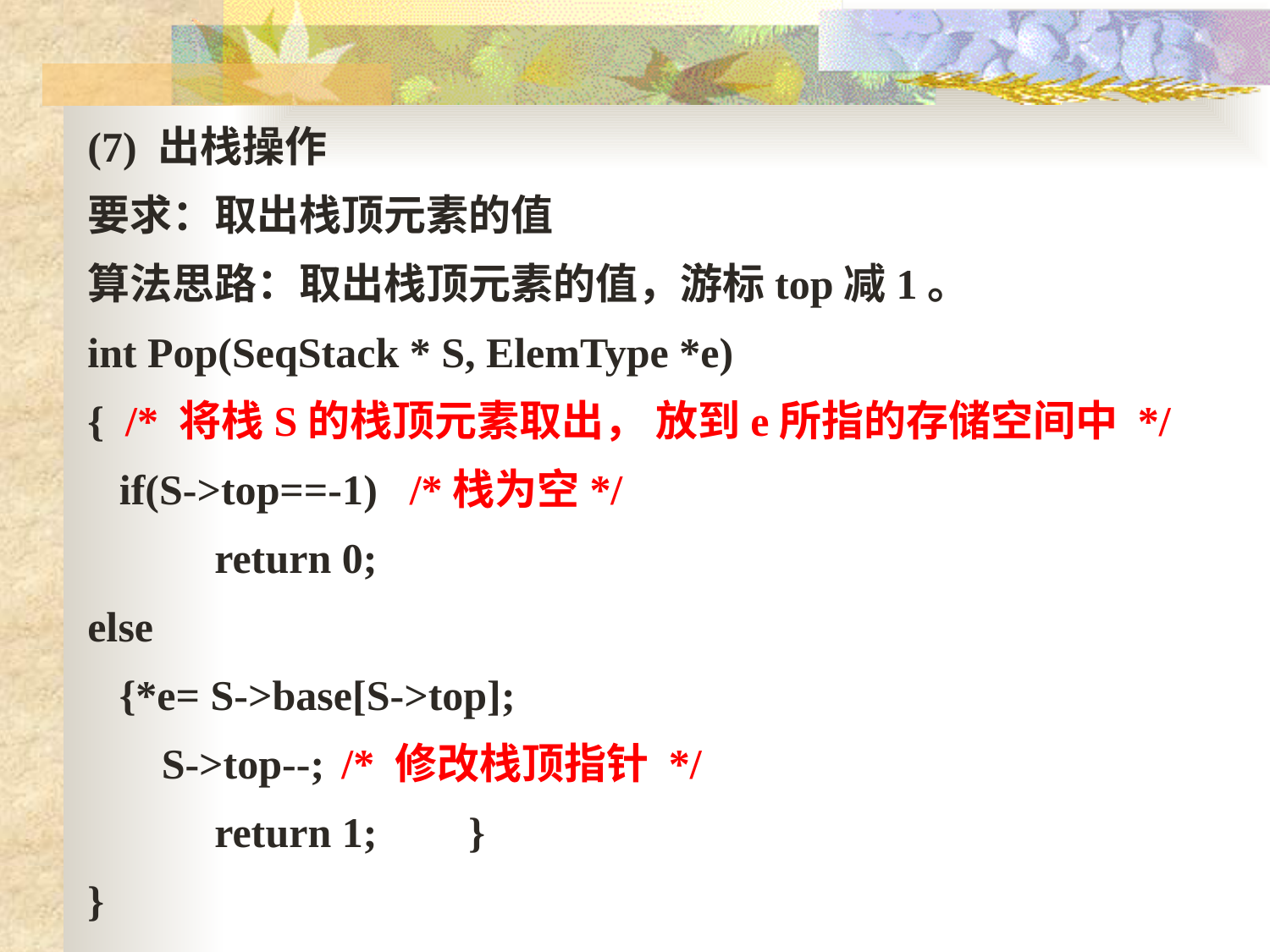

(7) 出栈操作
要求：取出栈顶元素的值
算法思路：取出栈顶元素的值，游标top减1。
int Pop(SeqStack * S, ElemType *e)
{  /* 将栈S的栈顶元素取出， 放到e所指的存储空间中 */
   if(S->top==-1)   /*栈为空*/
	return 0;
else
   {*e= S->base[S->top];
       S->top--;	/* 修改栈顶指针 */
	return 1;	}
}